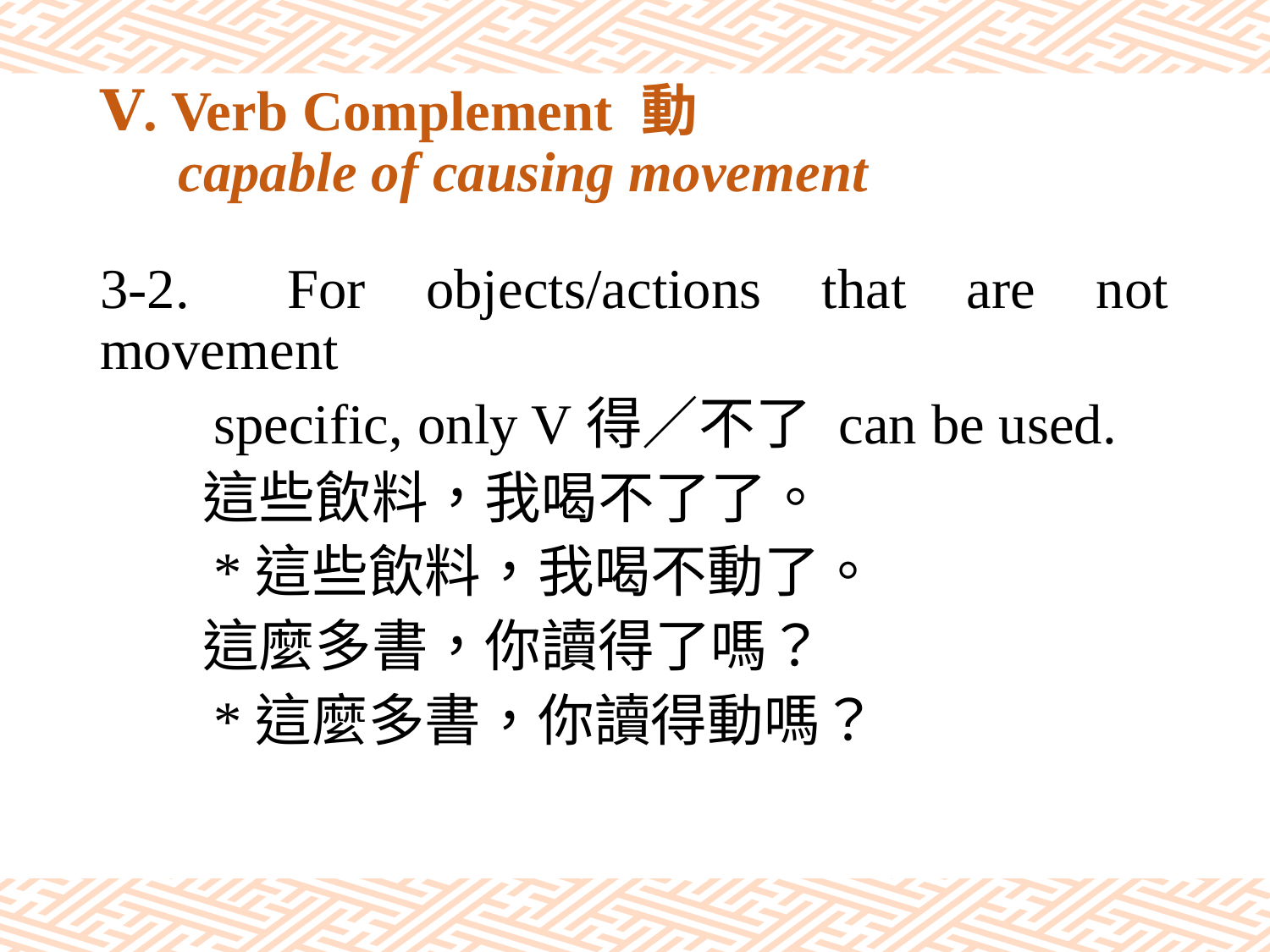

# Ⅴ. Verb Complement 動 capable of causing movement
3-2.	 For objects/actions that are not movement
        specific, only V得／不了 can be used.
       這些飲料，我喝不了了。
        *這些飲料，我喝不動了。
       這麼多書，你讀得了嗎？
        *這麼多書，你讀得動嗎？